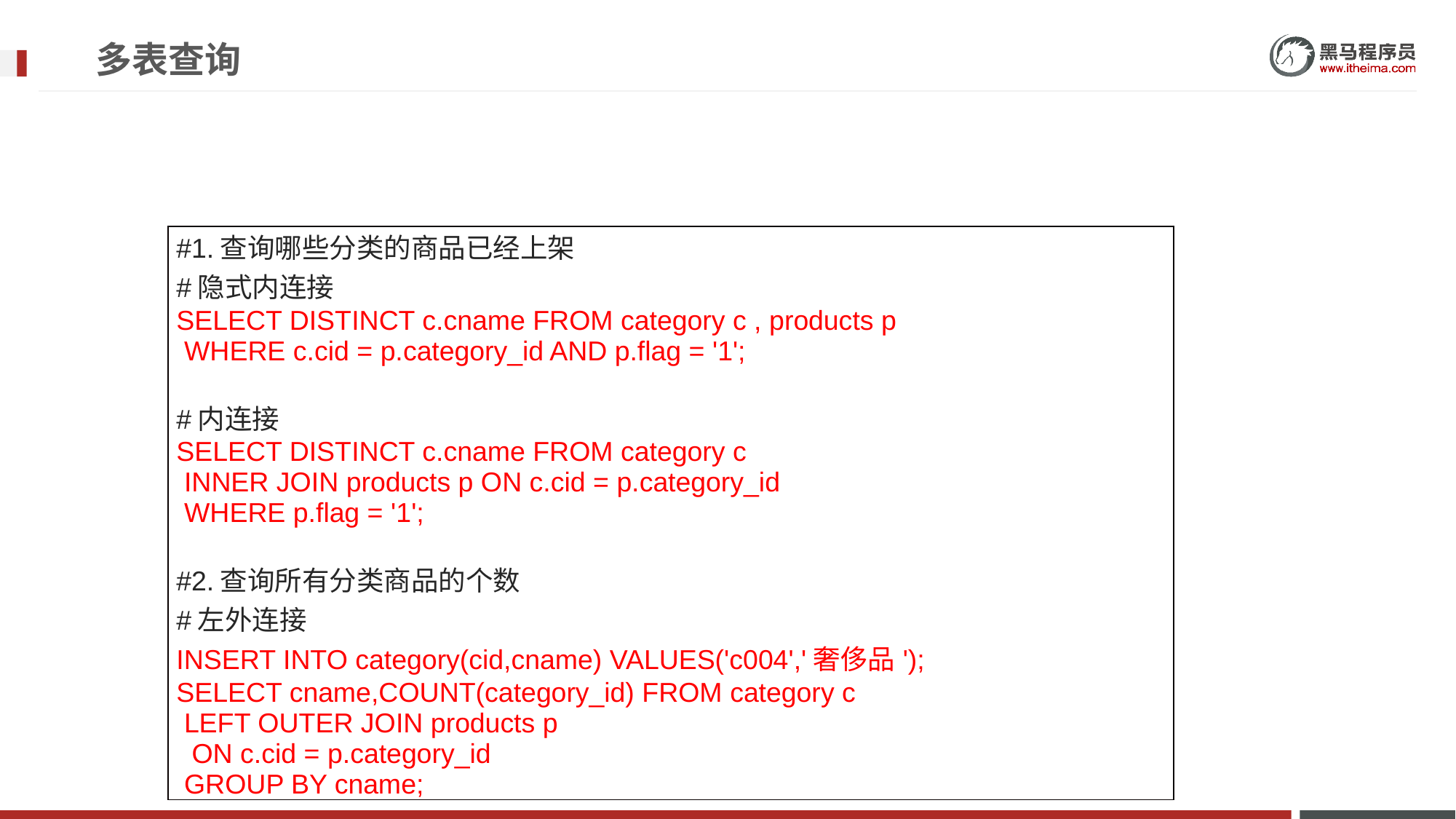

# 多表查询
| #1.查询哪些分类的商品已经上架 #隐式内连接 SELECT DISTINCT c.cname FROM category c , products p WHERE c.cid = p.category\_id AND p.flag = '1'; #内连接 SELECT DISTINCT c.cname FROM category c INNER JOIN products p ON c.cid = p.category\_id WHERE p.flag = '1'; #2.查询所有分类商品的个数 #左外连接 INSERT INTO category(cid,cname) VALUES('c004','奢侈品'); SELECT cname,COUNT(category\_id) FROM category c LEFT OUTER JOIN products p ON c.cid = p.category\_id GROUP BY cname; |
| --- |